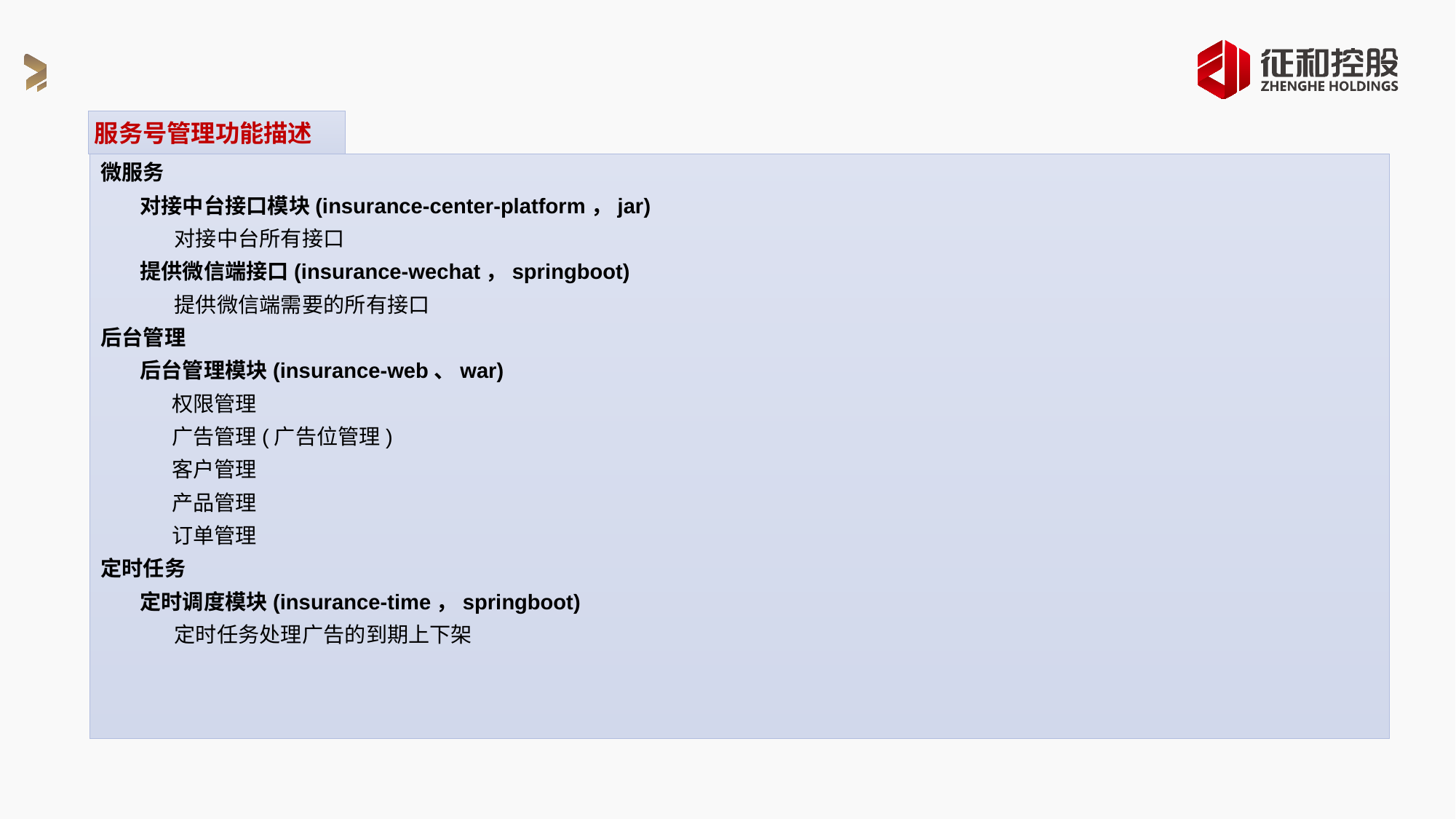

服务号管理功能描述
微服务
       对接中台接口模块(insurance-center-platform，jar)
              对接中台所有接口
       提供微信端接口(insurance-wechat，springboot)
              提供微信端需要的所有接口
后台管理
       后台管理模块(insurance-web、war)
              权限管理
              广告管理(广告位管理)
              客户管理
              产品管理
              订单管理
定时任务
       定时调度模块(insurance-time，springboot)
              定时任务处理广告的到期上下架